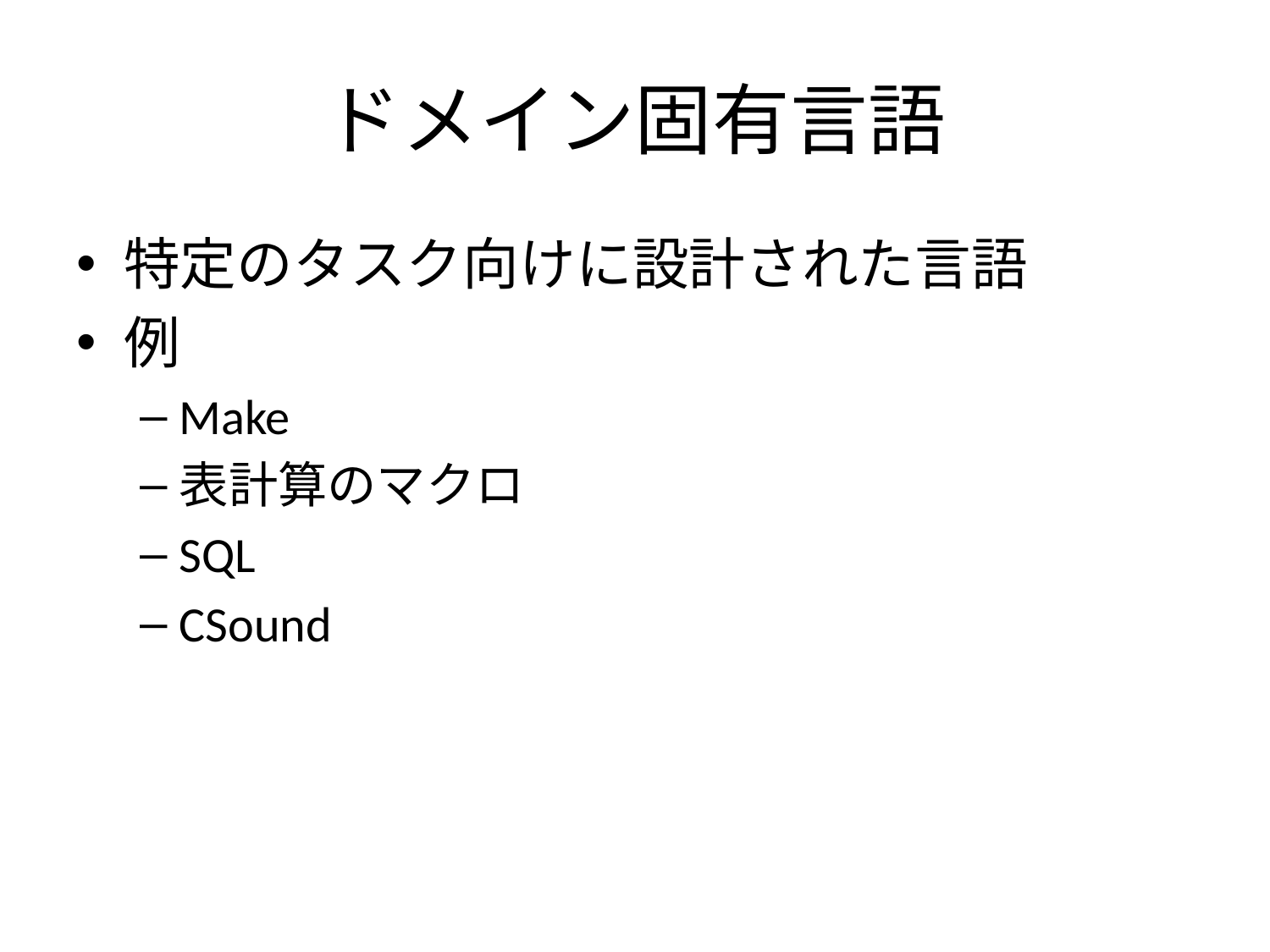

# ドメイン固有言語
特定のタスク向けに設計された言語
例
Make
表計算のマクロ
SQL
CSound